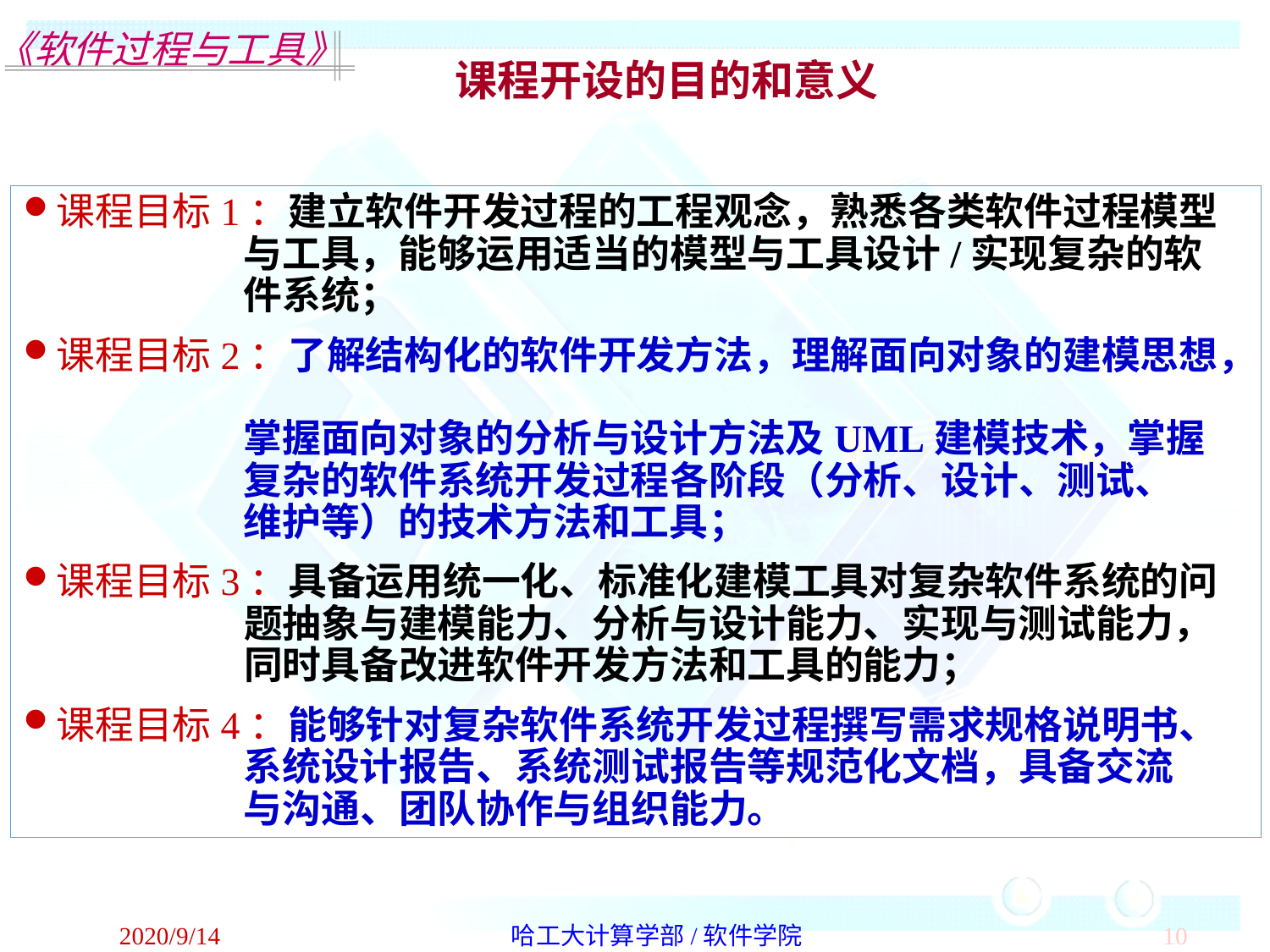

课程开设的目的和意义
课程目标1：建立软件开发过程的工程观念，熟悉各类软件过程模型
                      与工具，能够运用适当的模型与工具设计/实现复杂的软
                      件系统；
课程目标2：了解结构化的软件开发方法，理解面向对象的建模思想，
                      掌握面向对象的分析与设计方法及UML建模技术，掌握
                      复杂的软件系统开发过程各阶段（分析、设计、测试、
                      维护等）的技术方法和工具；
课程目标3：具备运用统一化、标准化建模工具对复杂软件系统的问
                      题抽象与建模能力、分析与设计能力、实现与测试能力，
                      同时具备改进软件开发方法和工具的能力；
课程目标4：能够针对复杂软件系统开发过程撰写需求规格说明书、
                      系统设计报告、系统测试报告等规范化文档，具备交流
                      与沟通、团队协作与组织能力。